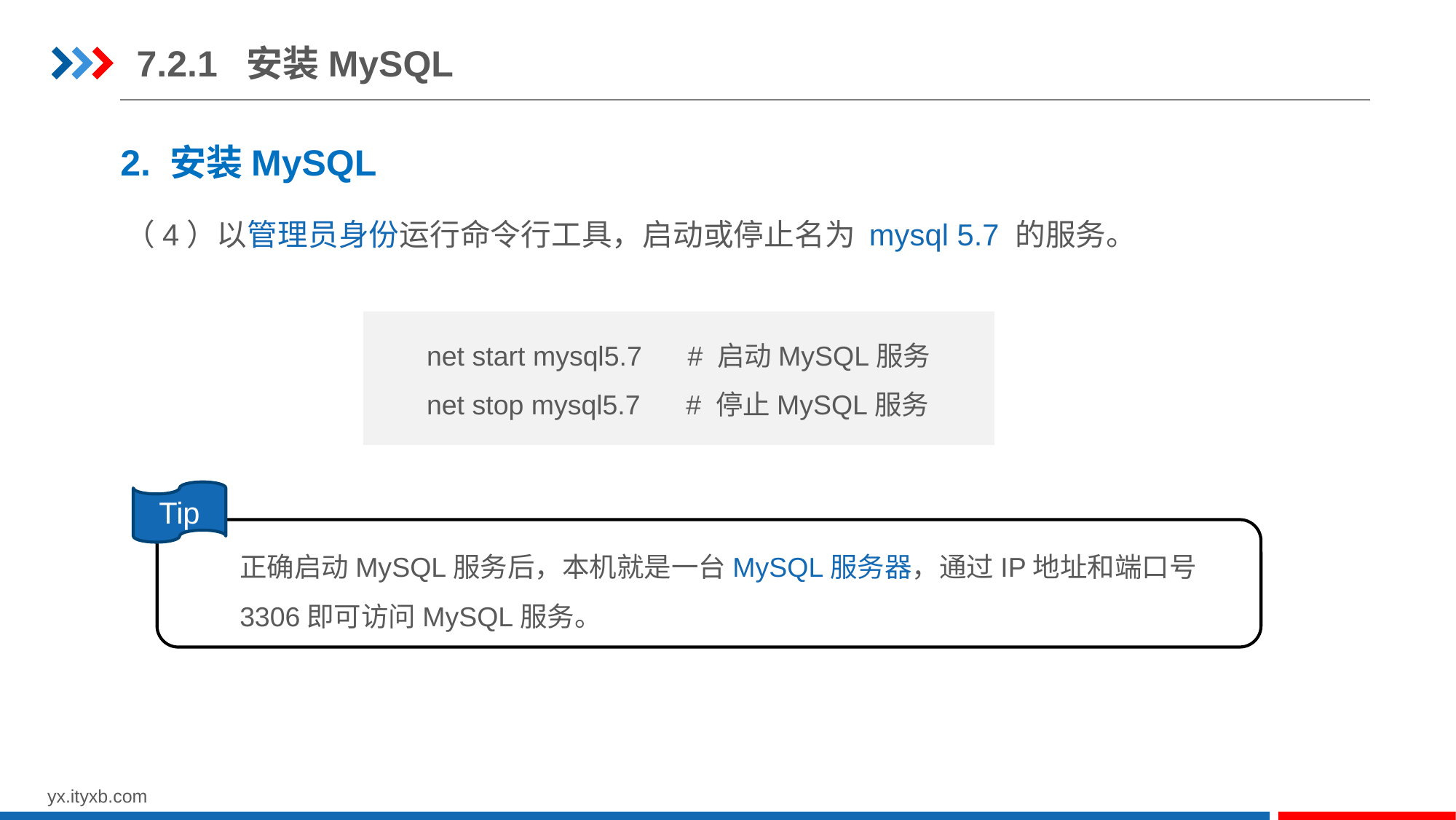

7.2.1  安装MySQL
2. 安装MySQL
（4）以管理员身份运行命令行工具，启动或停止名为 mysql 5.7 的服务。

net start mysql5.7      # 启动MySQL服务
net stop mysql5.7      # 停止MySQL服务
Tip

正确启动MySQL服务后，本机就是一台MySQL服务器，通过IP地址和端口号3306即可访问MySQL服务。